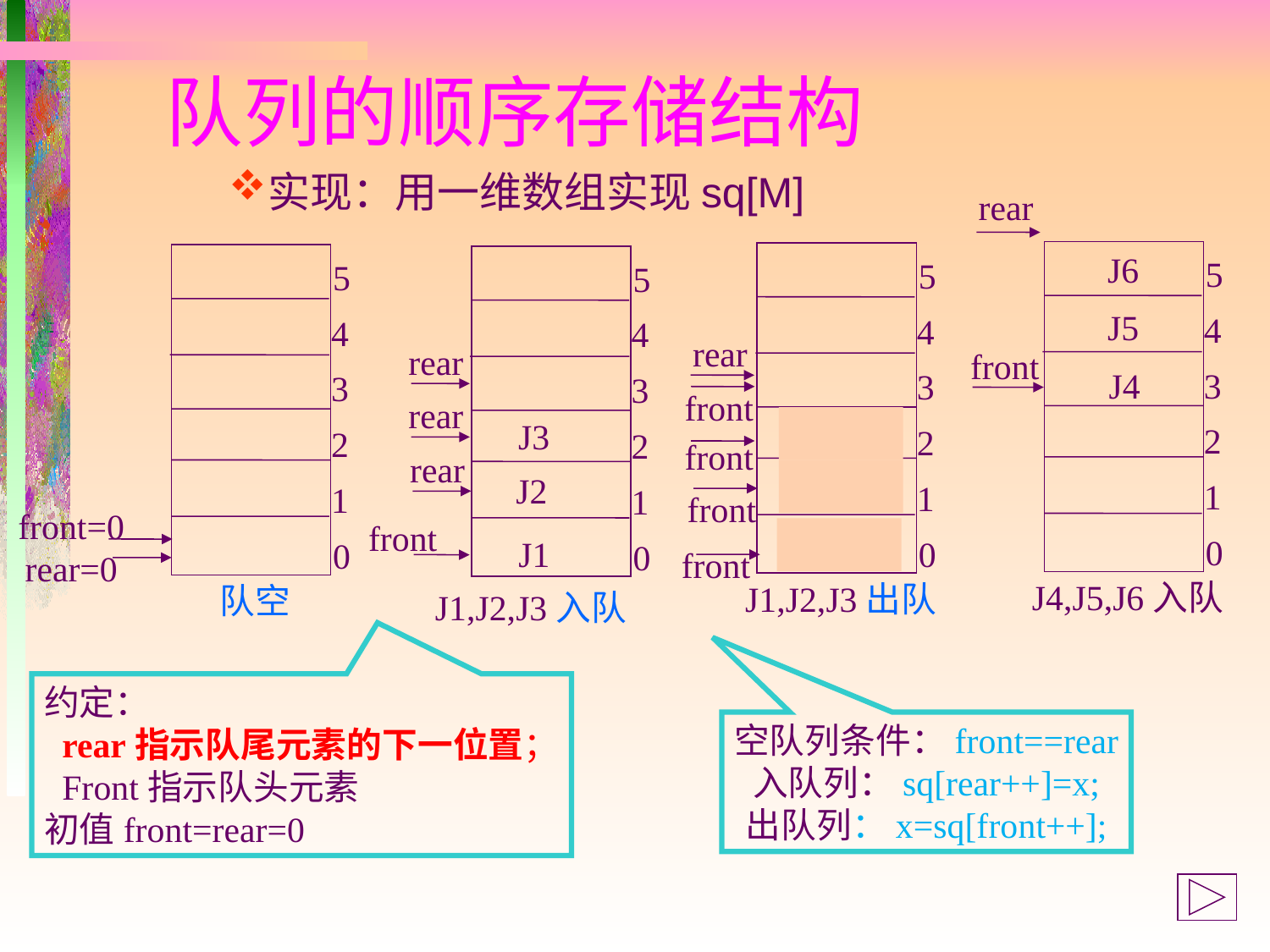

队列的顺序存储结构
实现：用一维数组实现sq[M]
rear

J6

5
4
3
2
1
0

5
4
3
2
1
0

5
4
3
2
1
0

5
4
3
2
1
0
J5
rear

rear

front
J4
front

rear

J3

J3
front

rear

J2

J2
front

front=0
rear=0
front
J1

J1
front

J4,J5,J6入队
J1,J2,J3出队
队空
J1,J2,J3入队
约定：
  rear指示队尾元素的下一位置；
  Front指示队头元素
初值front=rear=0
空队列条件：front==rear
入队列：sq[rear++]=x;
出队列：x=sq[front++];